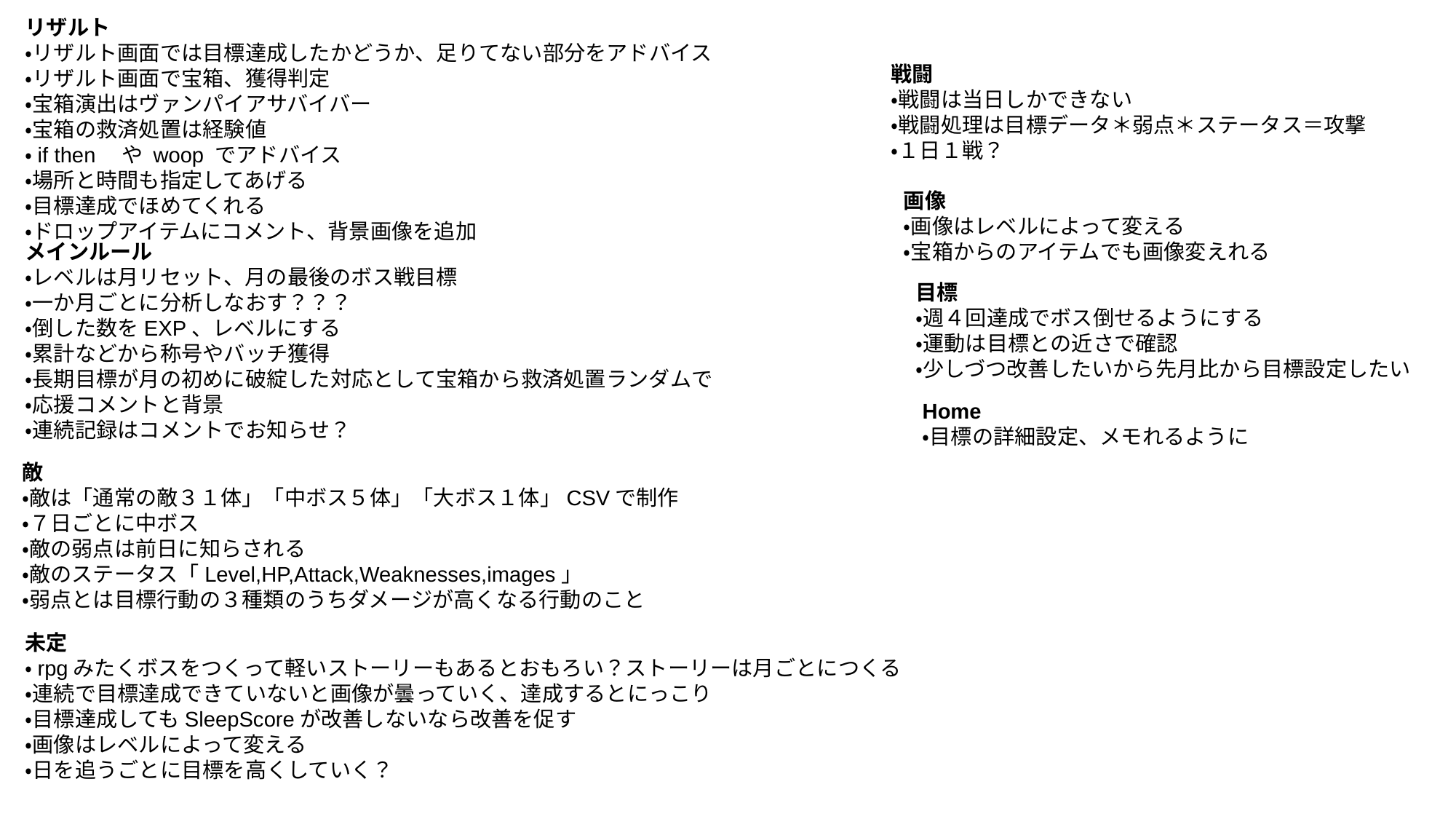

リザルト
・リザルト画面では目標達成したかどうか、足りてない部分をアドバイス
・リザルト画面で宝箱、獲得判定
・宝箱演出はヴァンパイアサバイバー
・宝箱の救済処置は経験値
・if then　や woop でアドバイス
・場所と時間も指定してあげる
・目標達成でほめてくれる
・ドロップアイテムにコメント、背景画像を追加
戦闘
・戦闘は当日しかできない
・戦闘処理は目標データ＊弱点＊ステータス＝攻撃
・１日１戦？
画像
・画像はレベルによって変える
・宝箱からのアイテムでも画像変えれる

メインルール
・レベルは月リセット、月の最後のボス戦目標
・一か月ごとに分析しなおす？？？
・倒した数をEXP、レベルにする
・累計などから称号やバッチ獲得
・長期目標が月の初めに破綻した対応として宝箱から救済処置ランダムで
・応援コメントと背景
・連続記録はコメントでお知らせ？
目標
・週４回達成でボス倒せるようにする
・運動は目標との近さで確認
・少しづつ改善したいから先月比から目標設定したい
Home
・目標の詳細設定、メモれるように

敵
・敵は「通常の敵３１体」「中ボス５体」「大ボス１体」CSVで制作
・７日ごとに中ボス
・敵の弱点は前日に知らされる
・敵のステータス「Level,HP,Attack,Weaknesses,images」
・弱点とは目標行動の３種類のうちダメージが高くなる行動のこと

未定
・rpgみたくボスをつくって軽いストーリーもあるとおもろい？ストーリーは月ごとにつくる
・連続で目標達成できていないと画像が曇っていく、達成するとにっこり
・目標達成してもSleepScoreが改善しないなら改善を促す
・画像はレベルによって変える
・日を追うごとに目標を高くしていく？